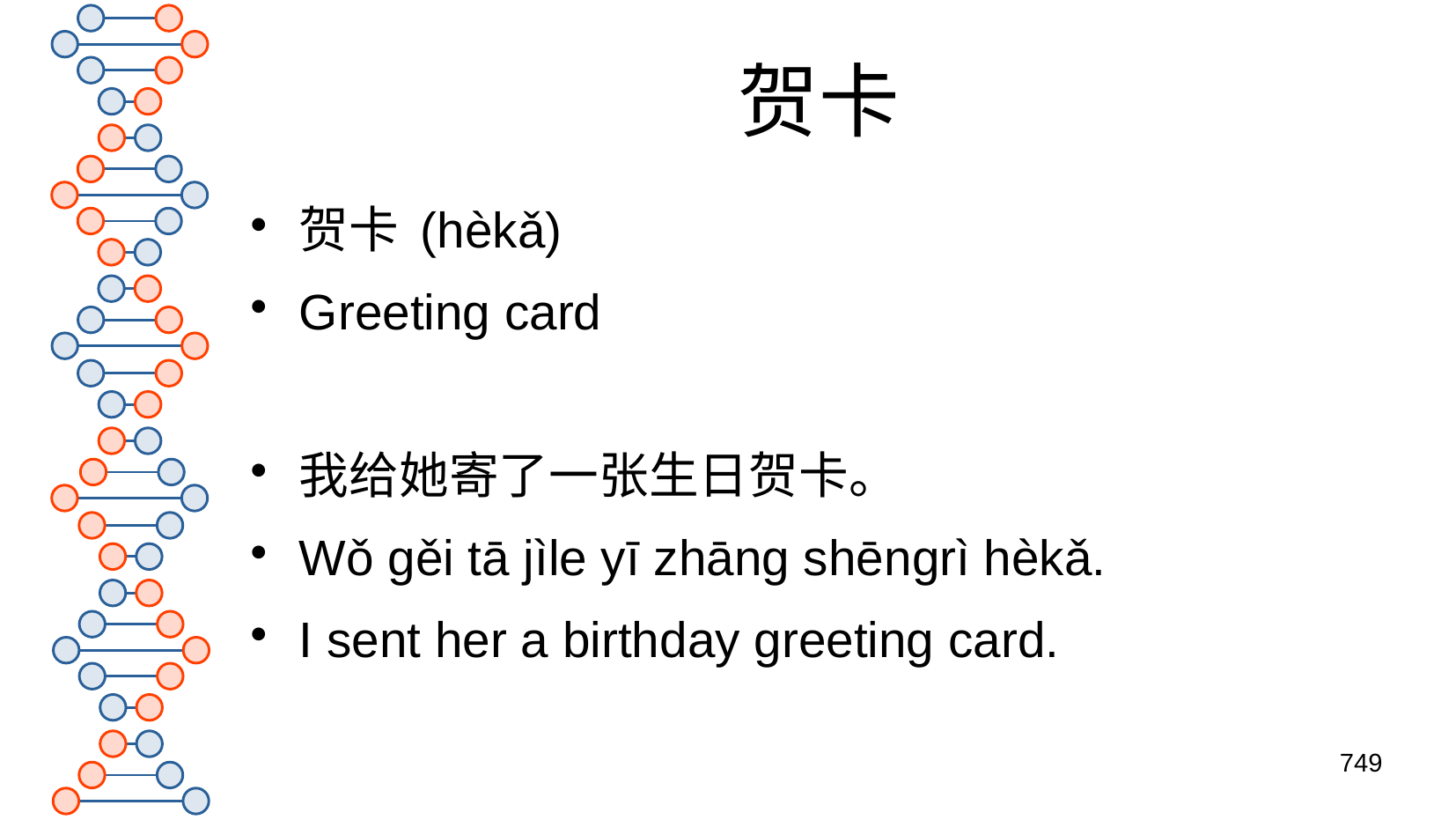

# 贺卡
贺卡 (hèkǎ)
Greeting card

我给她寄了一张生日贺卡。
Wǒ gěi tā jìle yī zhāng shēngrì hèkǎ.
I sent her a birthday greeting card.

749